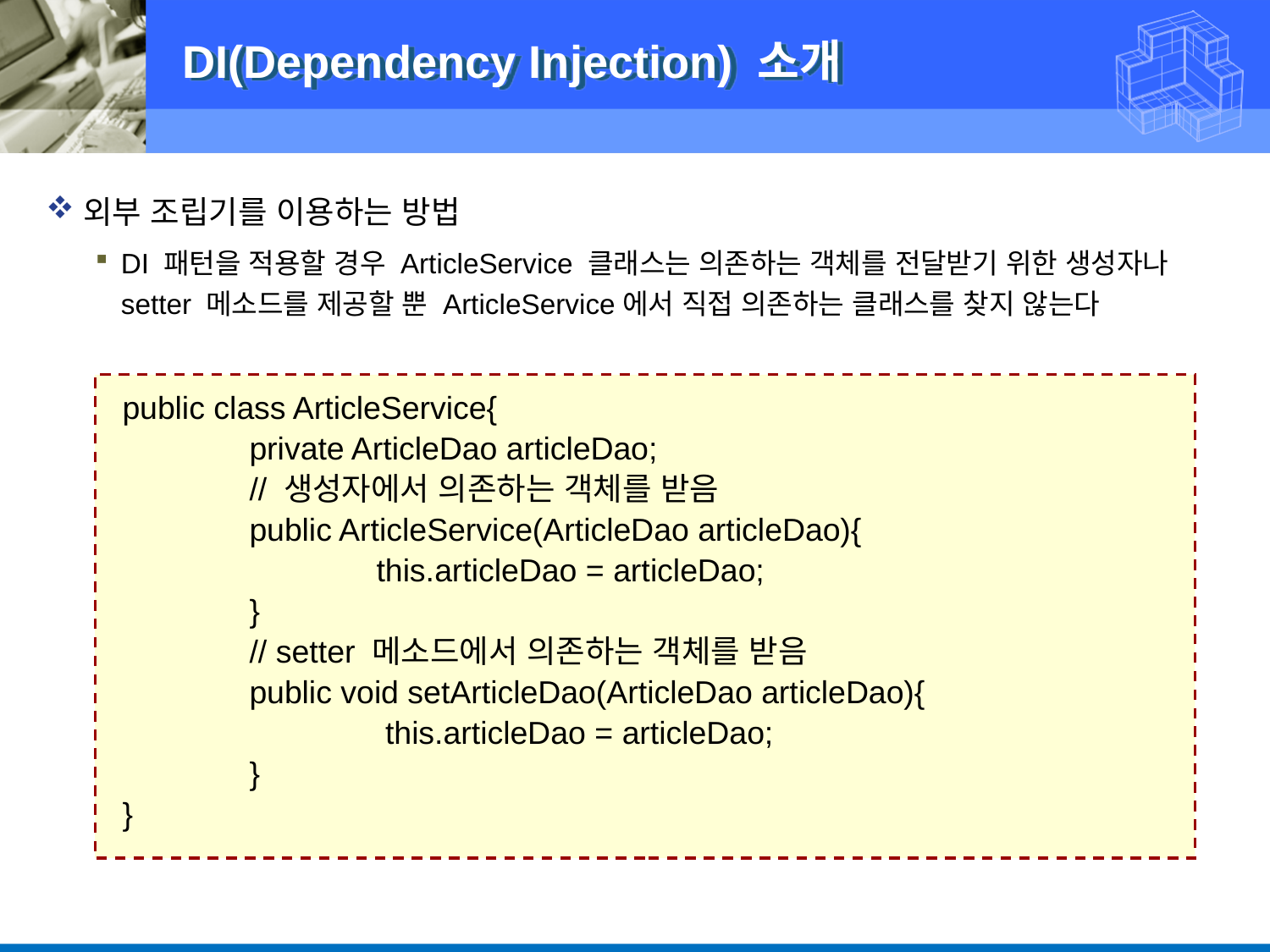

DI(Dependency Injection) 소개
외부 조립기를 이용하는 방법
DI 패턴을 적용할 경우 ArticleService 클래스는 의존하는 객체를 전달받기 위한 생성자나  setter 메소드를 제공할 뿐 ArticleService에서 직접 의존하는 클래스를 찾지 않는다
public class ArticleService{
	private ArticleDao articleDao;
	// 생성자에서 의존하는 객체를 받음
	public ArticleService(ArticleDao articleDao){
		this.articleDao = articleDao;
	}
	// setter 메소드에서 의존하는 객체를 받음
	public void setArticleDao(ArticleDao articleDao){
		 this.articleDao = articleDao;
	}
}